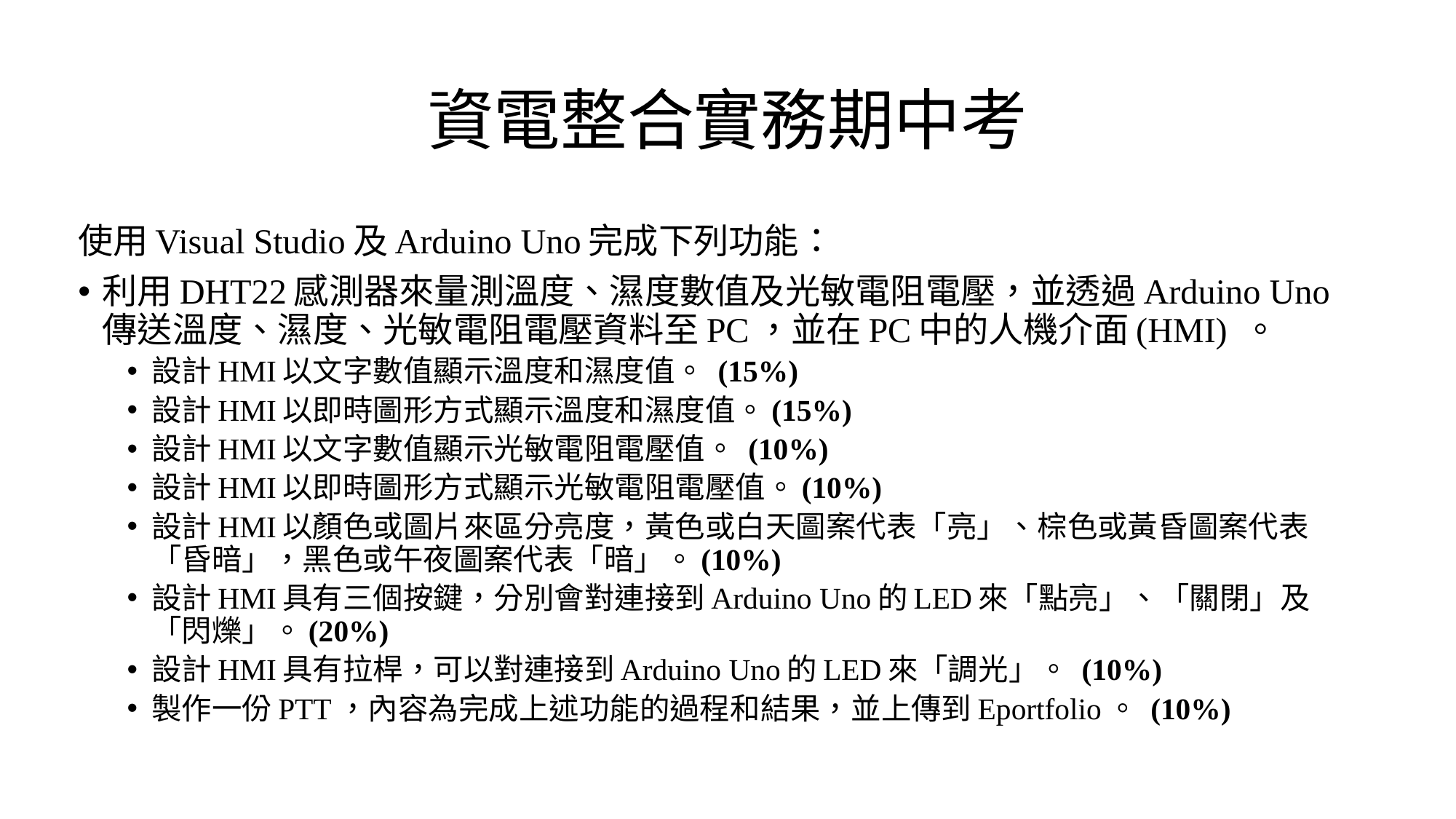

# 資電整合實務期中考
使用Visual Studio及Arduino Uno完成下列功能：
利用DHT22感測器來量測溫度、濕度數值及光敏電阻電壓，並透過Arduino Uno傳送溫度、濕度、光敏電阻電壓資料至PC，並在PC中的人機介面(HMI) 。
設計HMI以文字數值顯示溫度和濕度值。 (15%)
設計HMI以即時圖形方式顯示溫度和濕度值。(15%)
設計HMI以文字數值顯示光敏電阻電壓值。 (10%)
設計HMI以即時圖形方式顯示光敏電阻電壓值。(10%)
設計HMI以顏色或圖片來區分亮度，黃色或白天圖案代表「亮」、棕色或黃昏圖案代表「昏暗」，黑色或午夜圖案代表「暗」。(10%)
設計HMI具有三個按鍵，分別會對連接到Arduino Uno的LED來「點亮」、「關閉」及「閃爍」。(20%)
設計HMI具有拉桿，可以對連接到Arduino Uno的LED來「調光」。 (10%)
製作一份PTT，內容為完成上述功能的過程和結果，並上傳到Eportfolio。 (10%)